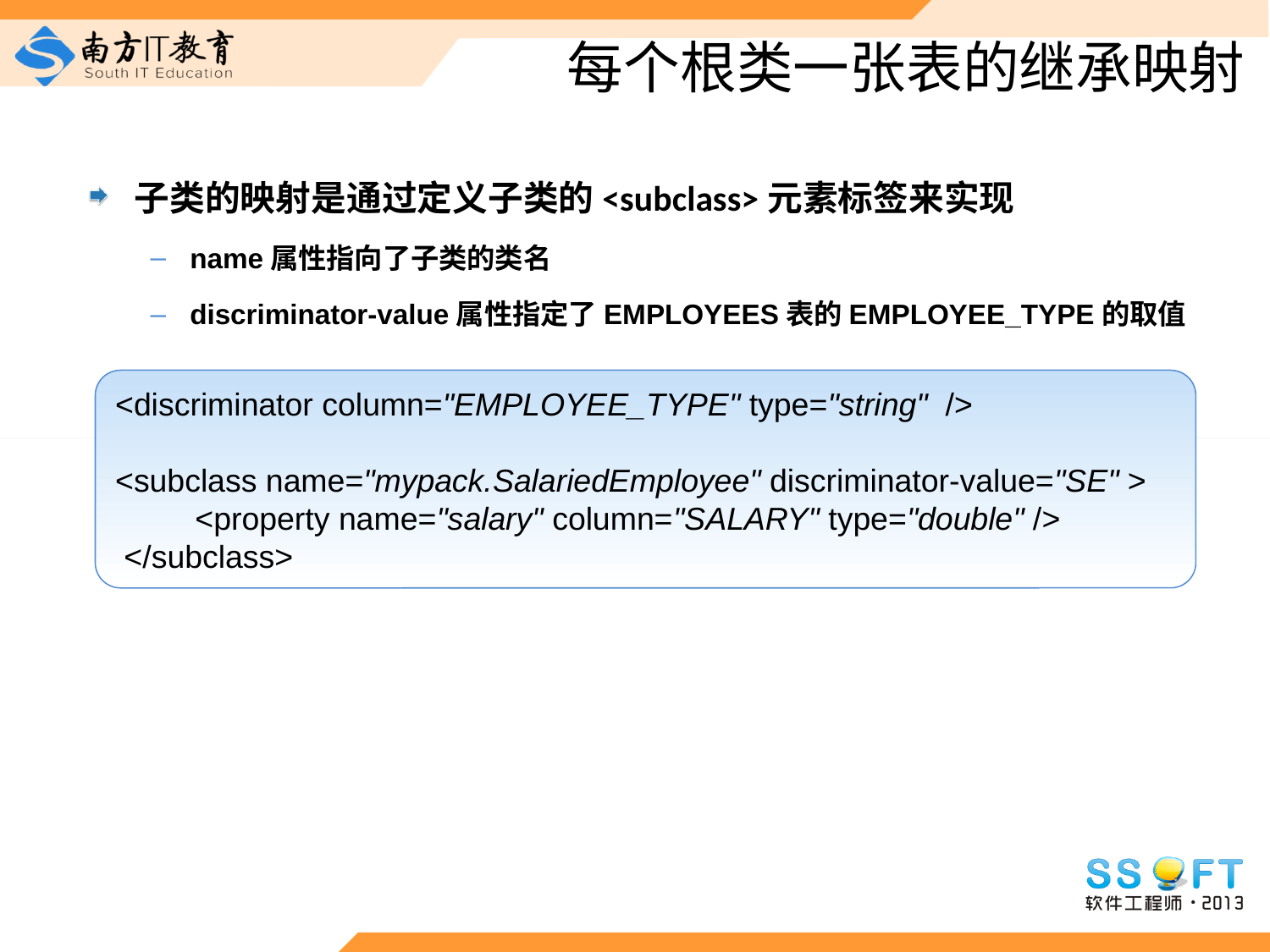

# 每个根类一张表的继承映射
子类的映射是通过定义子类的<subclass>元素标签来实现
name属性指向了子类的类名
discriminator-value属性指定了EMPLOYEES表的EMPLOYEE_TYPE的取值

<discriminator column="EMPLOYEE_TYPE" type="string"  />

<subclass name="mypack.SalariedEmployee" discriminator-value="SE" >
         <property name="salary" column="SALARY" type="double" />
 </subclass>